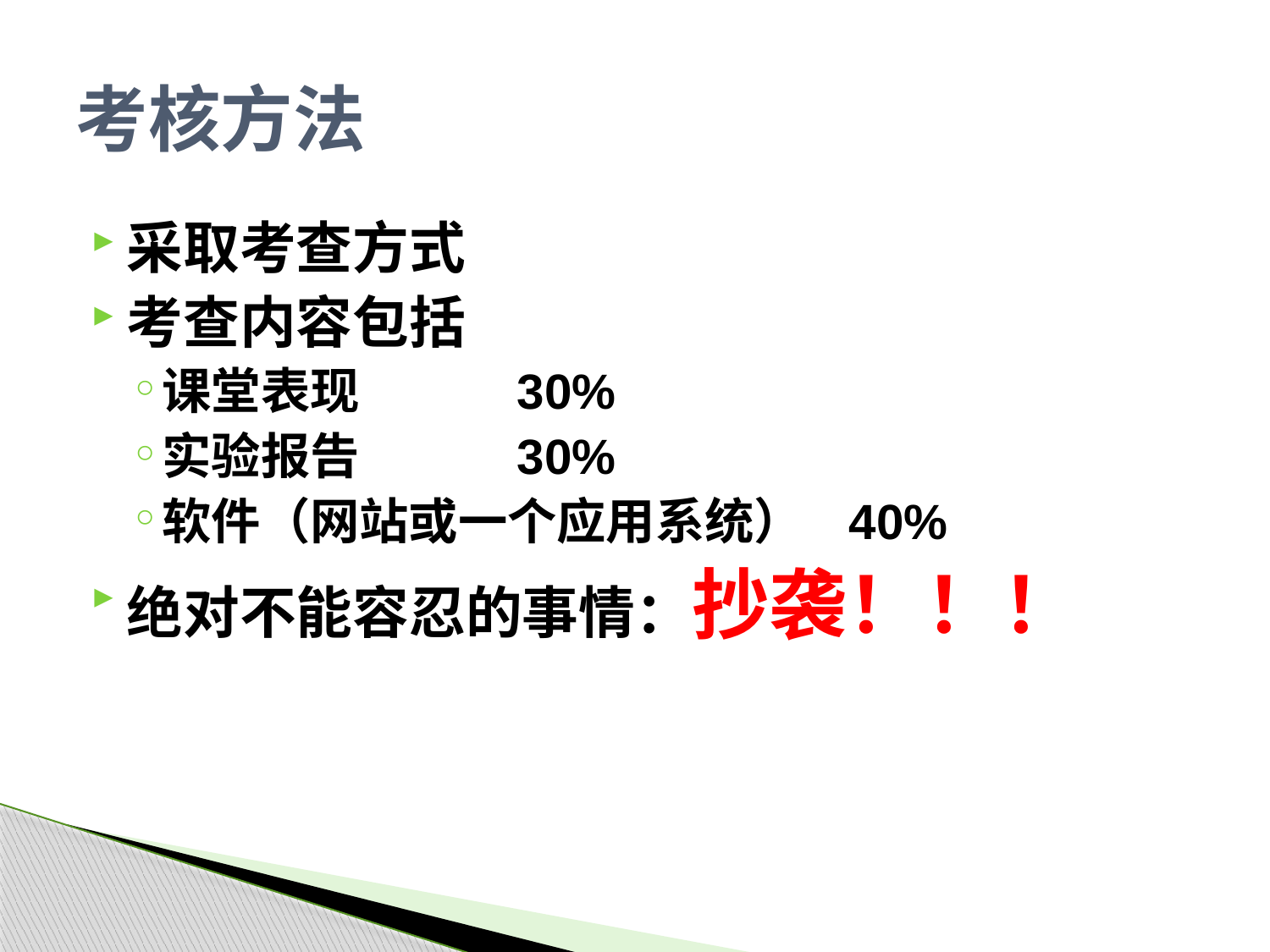

# 考核方法
采取考查方式
考查内容包括
课堂表现             30%
实验报告             30%
软件（网站或一个应用系统）   40%
绝对不能容忍的事情：抄袭！！！